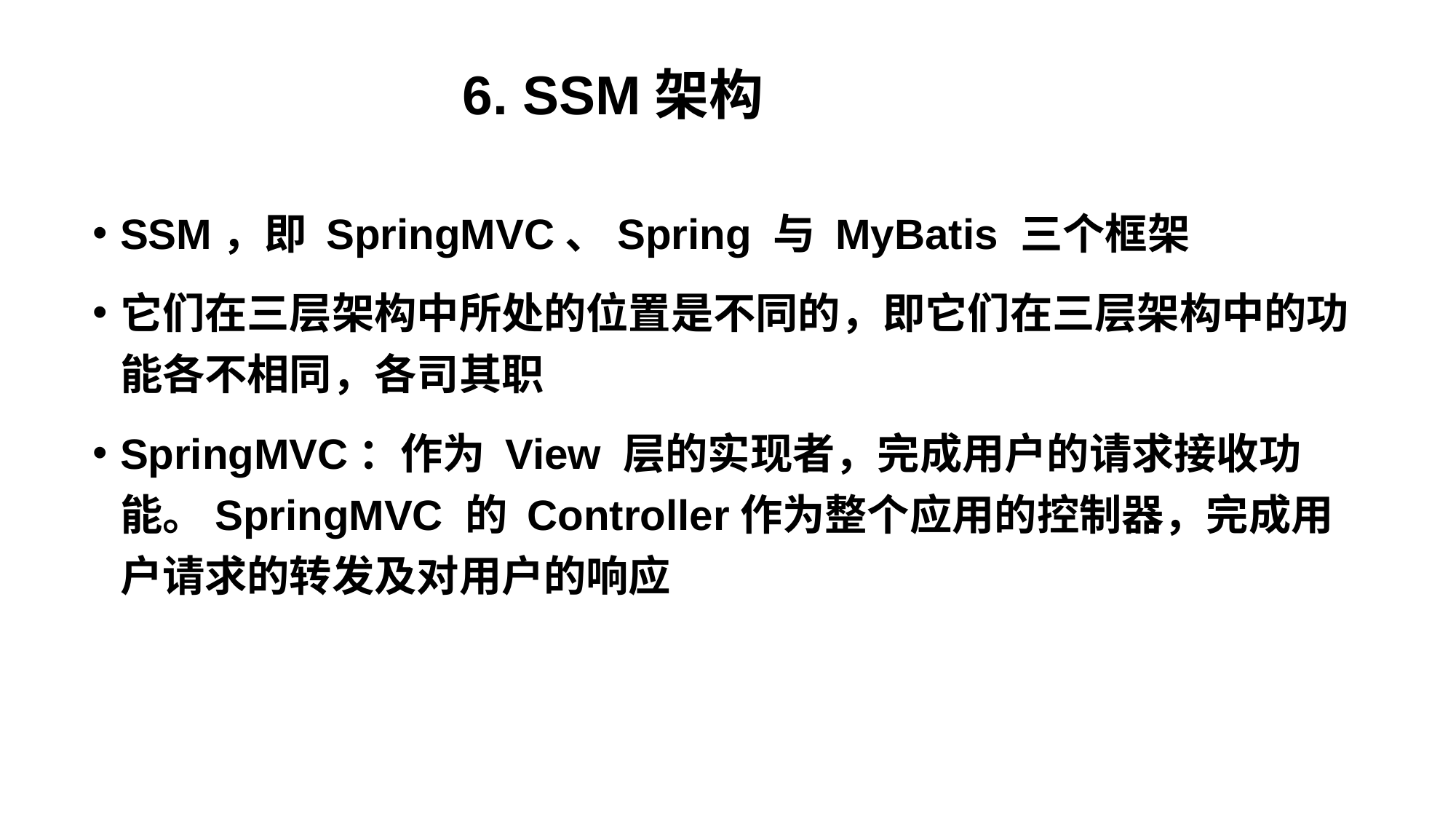

# 6. SSM架构
SSM，即 SpringMVC、Spring 与 MyBatis 三个框架
它们在三层架构中所处的位置是不同的，即它们在三层架构中的功能各不相同，各司其职
SpringMVC：作为 View 层的实现者，完成用户的请求接收功能。SpringMVC 的 Controller作为整个应用的控制器，完成用户请求的转发及对用户的响应